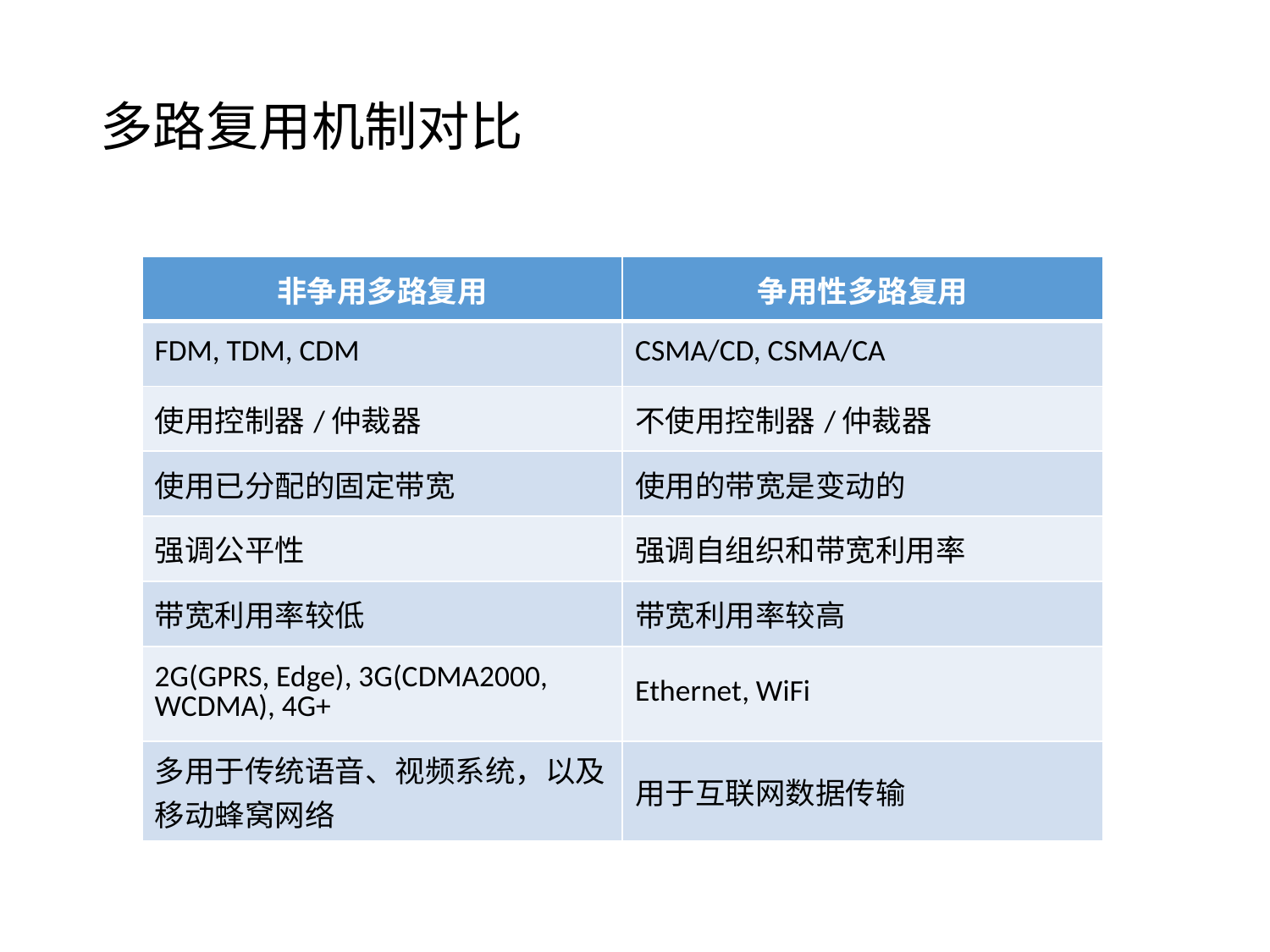

# 多路复用机制对比
| 非争用多路复用 | 争用性多路复用 |
| --- | --- |
| FDM, TDM, CDM | CSMA/CD, CSMA/CA |
| 使用控制器/仲裁器 | 不使用控制器/仲裁器 |
| 使用已分配的固定带宽 | 使用的带宽是变动的 |
| 强调公平性 | 强调自组织和带宽利用率 |
| 带宽利用率较低 | 带宽利用率较高 |
| 2G(GPRS, Edge), 3G(CDMA2000, WCDMA), 4G+ | Ethernet, WiFi |
| 多用于传统语音、视频系统，以及移动蜂窝网络 | 用于互联网数据传输 |

40